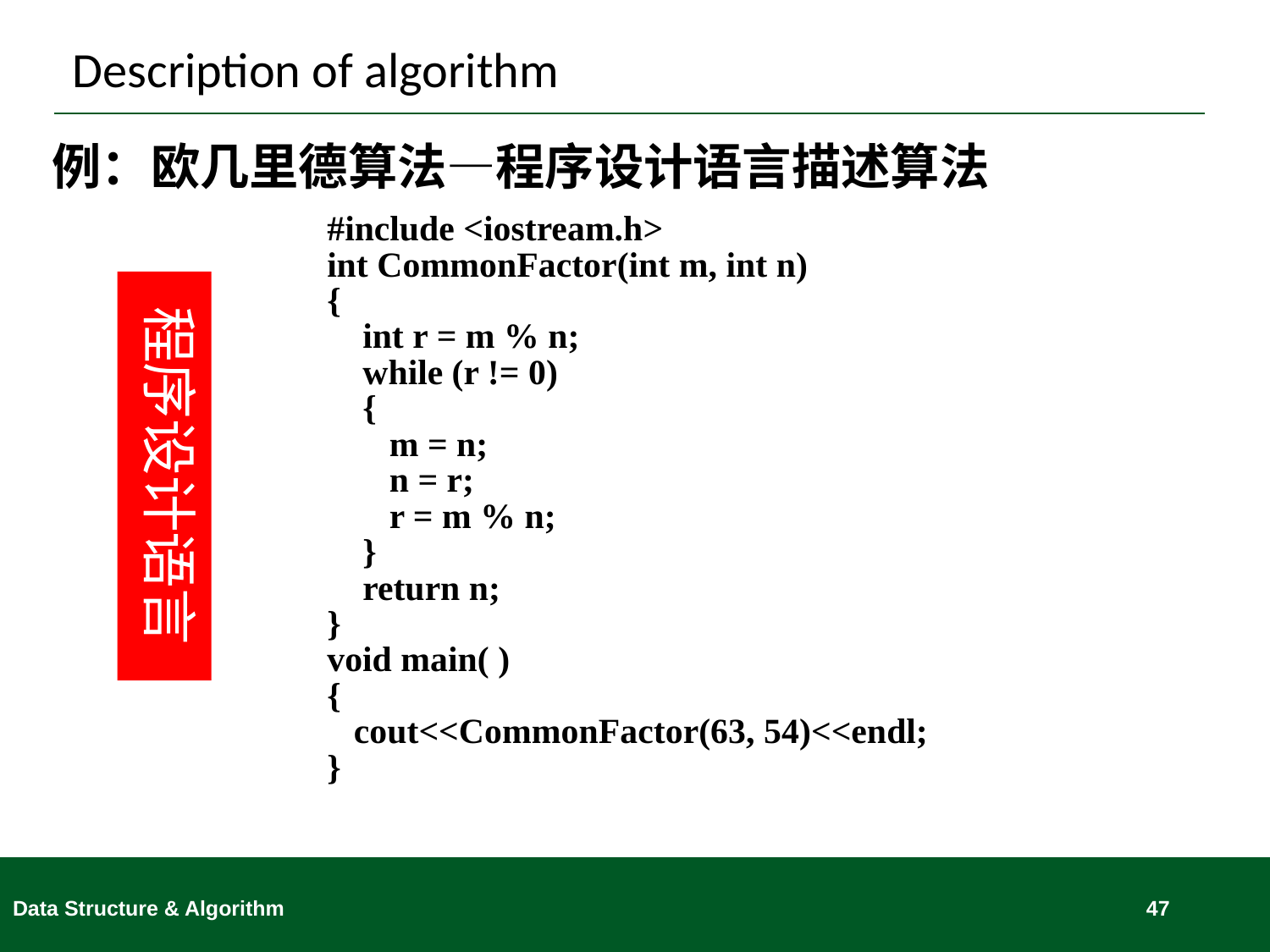

# Description of algorithm
例：欧几里德算法—程序设计语言描述算法
#include <iostream.h>
int CommonFactor(int m, int n)
{
    int r = m % n;
    while (r != 0)
    {
       m = n;
       n = r;
       r = m % n;
    }
    return n;
}
void main( )
{
   cout<<CommonFactor(63, 54)<<endl;
}
程序设计语言
Data Structure & Algorithm
47